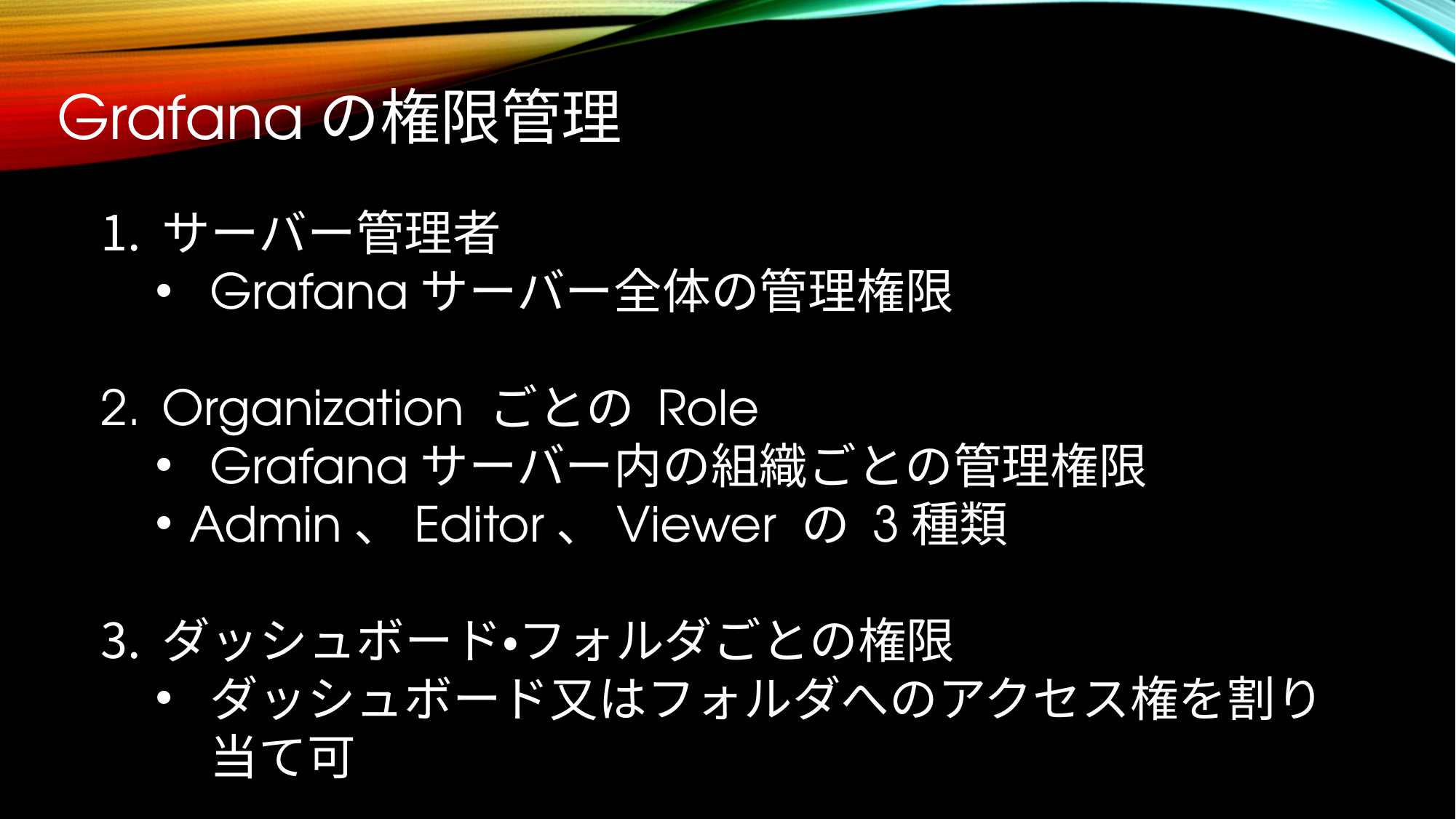

# Grafanaの権限管理
サーバー管理者
Grafanaサーバー全体の管理権限

Organization ごとの Role
Grafanaサーバー内の組織ごとの管理権限
Admin、Editor、Viewer の 3種類

ダッシュボード・フォルダごとの権限
ダッシュボード又はフォルダへのアクセス権を割り当て可